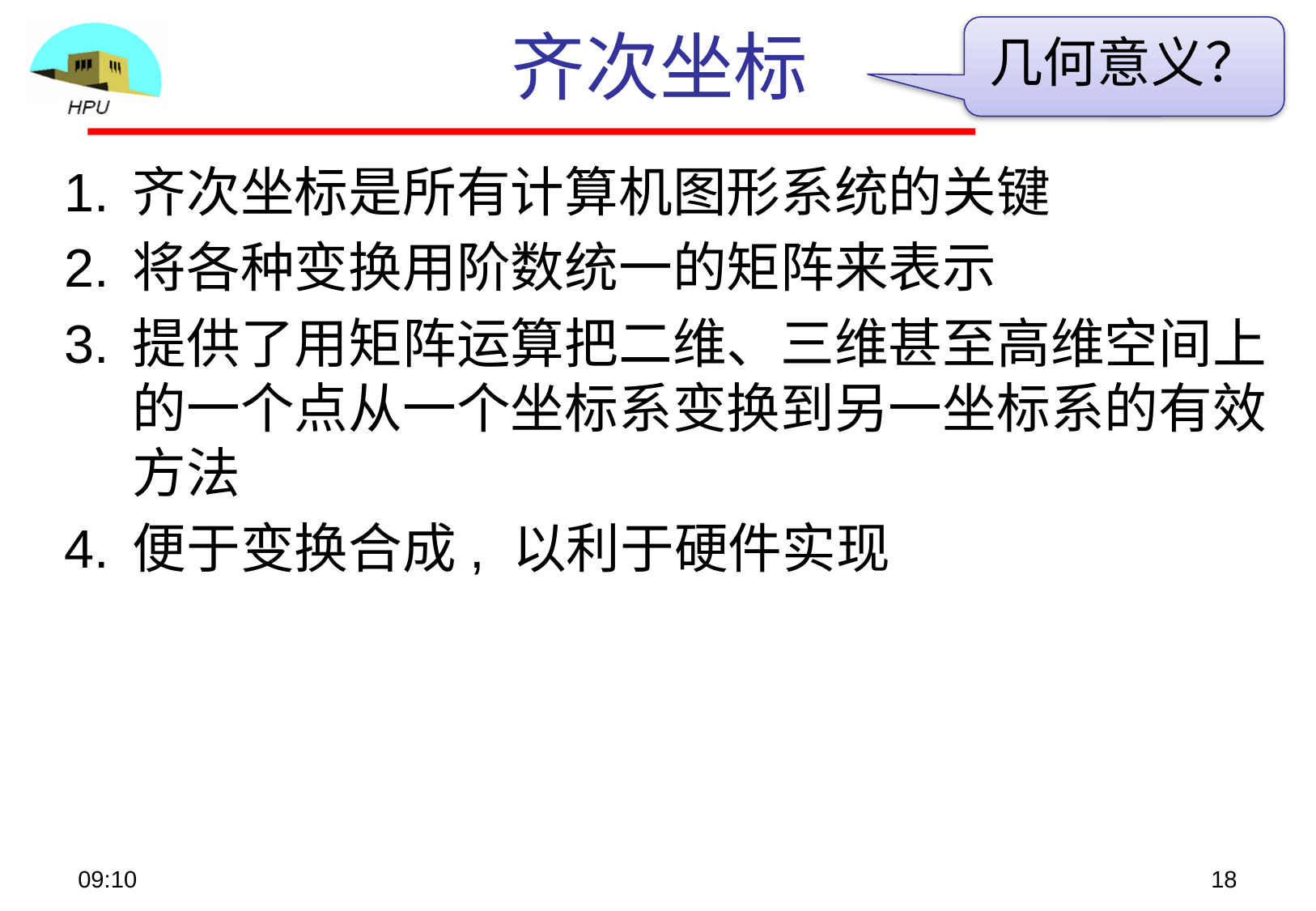

齐次坐标
几何意义？
齐次坐标是所有计算机图形系统的关键
将各种变换用阶数统一的矩阵来表示
提供了用矩阵运算把二维、三维甚至高维空间上的一个点从一个坐标系变换到另一坐标系的有效方法
便于变换合成, 以利于硬件实现

09:10
18